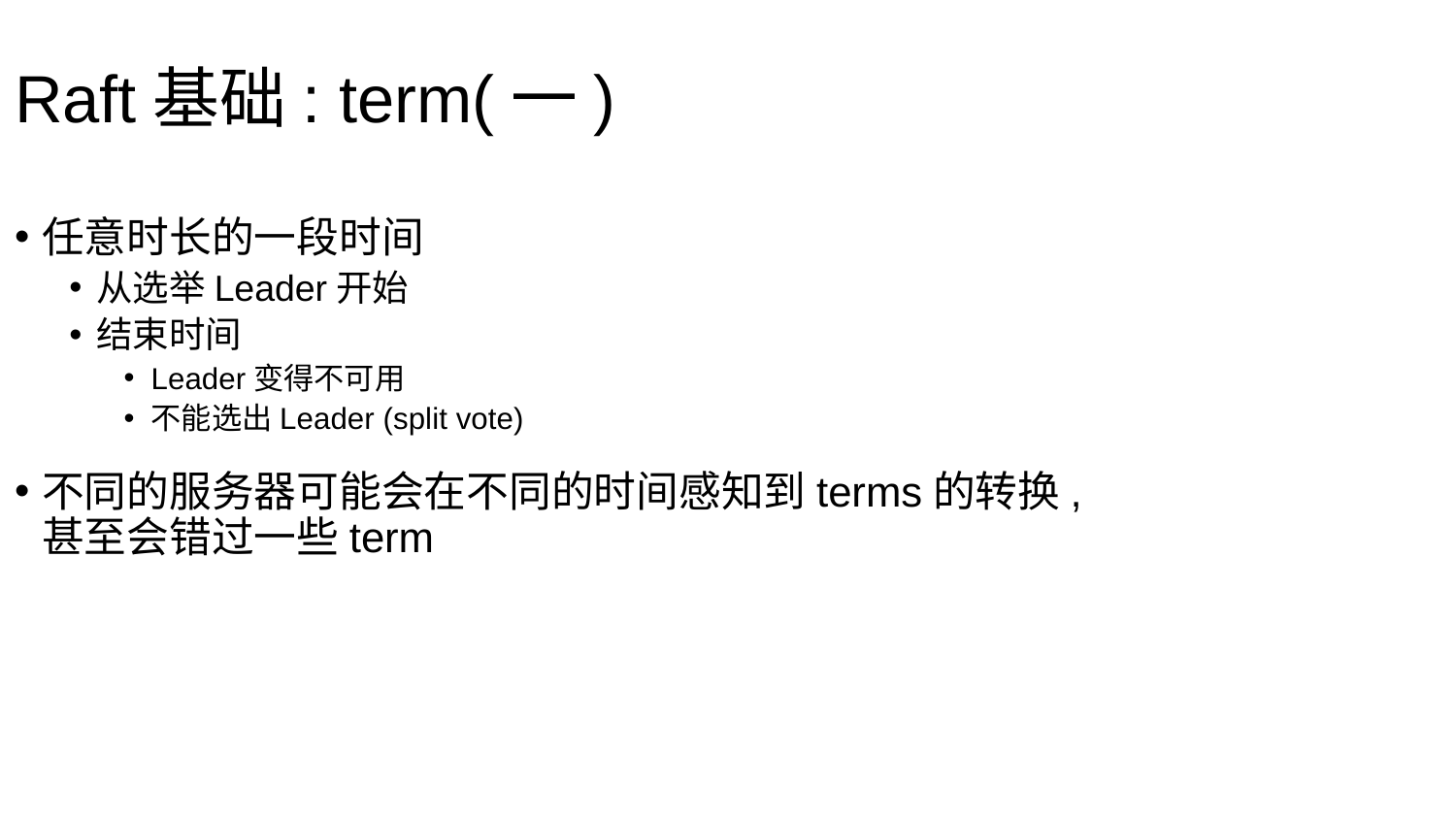

Raft基础: term(一)
任意时长的一段时间
从选举Leader开始
结束时间
Leader变得不可用
不能选出Leader (split vote)
不同的服务器可能会在不同的时间感知到terms的转换, 甚至会错过一些term